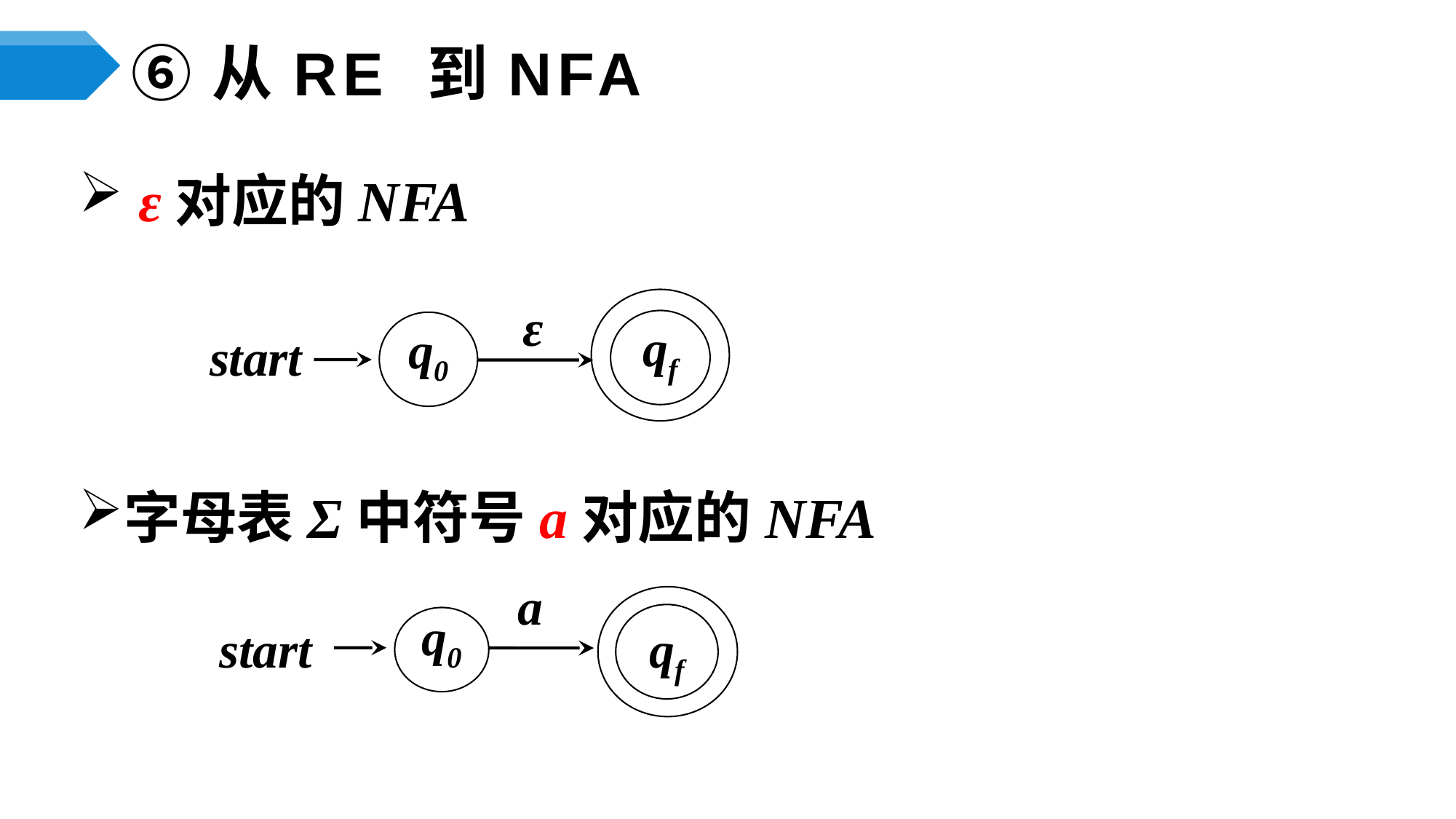

# ⑥从RE 到NFA
 ε对应的NFA

字母表Σ中符号a对应的NFA
ε

qf
q0
start

a

qf
q0
start